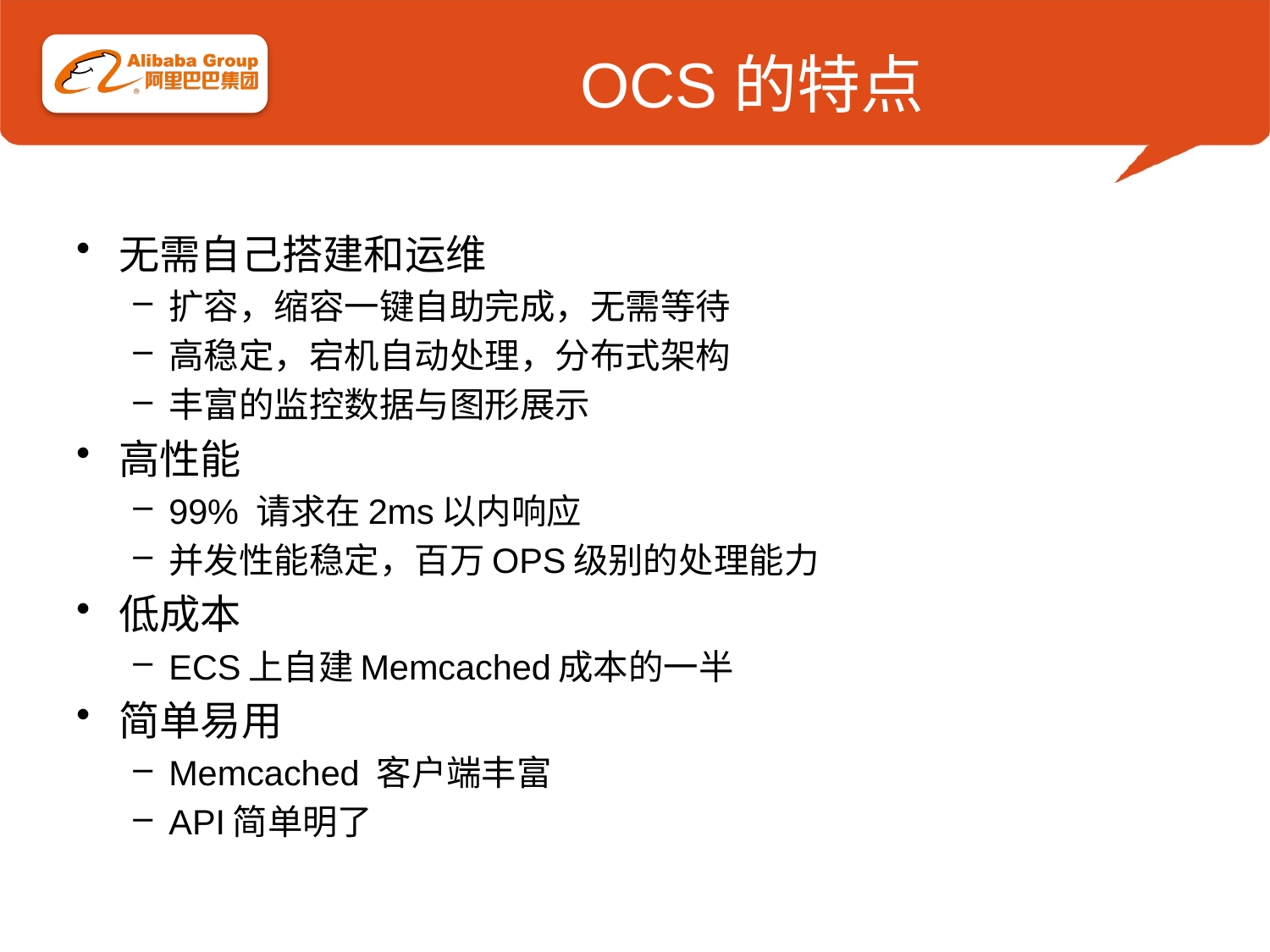

# OCS的特点
无需自己搭建和运维
扩容，缩容一键自助完成，无需等待
高稳定，宕机自动处理，分布式架构
丰富的监控数据与图形展示
高性能
99% 请求在2ms以内响应
并发性能稳定，百万OPS级别的处理能力
低成本
ECS上自建Memcached成本的一半
简单易用
Memcached 客户端丰富
API简单明了